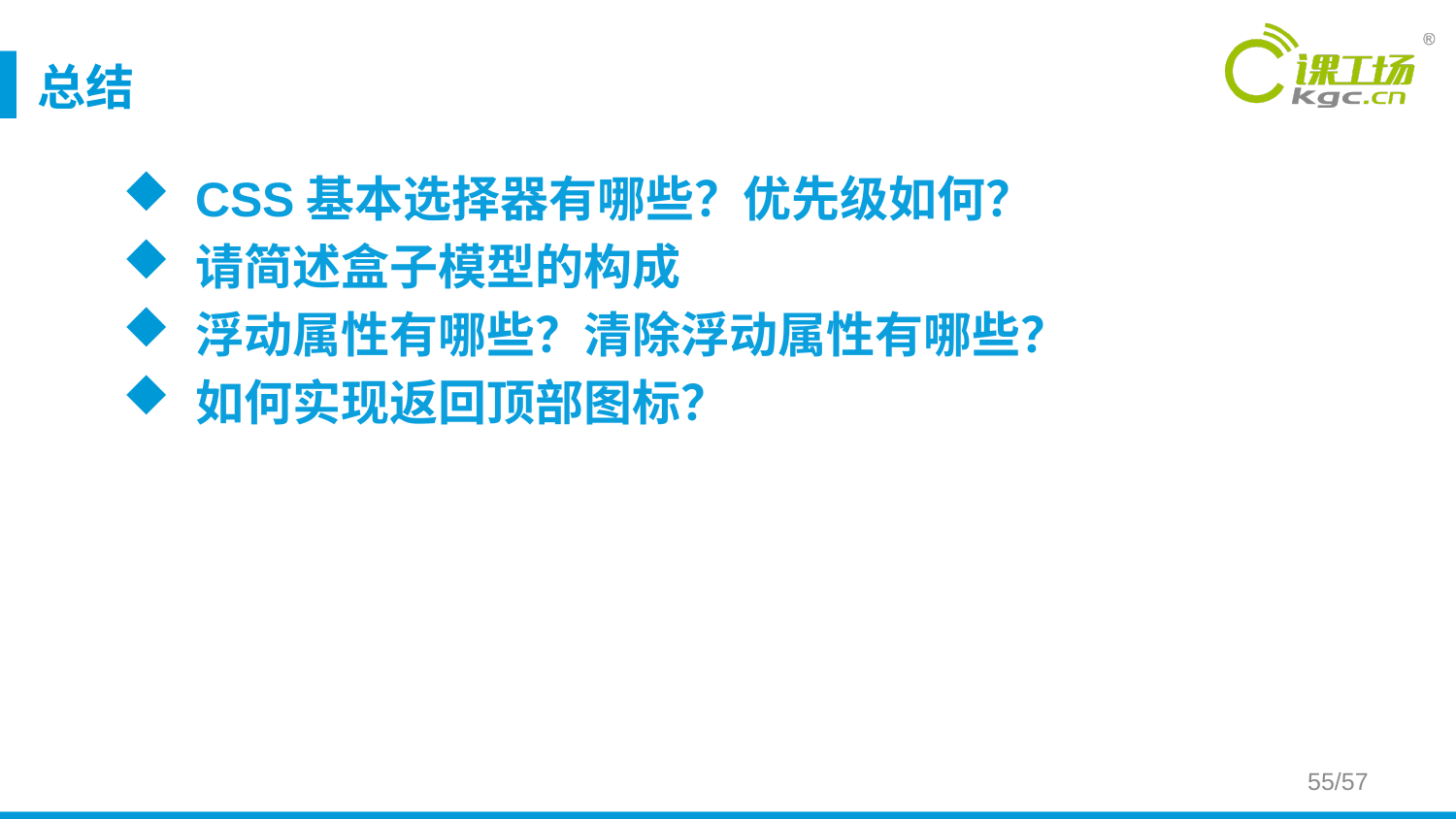

# 总结
CSS基本选择器有哪些？优先级如何？
请简述盒子模型的构成
浮动属性有哪些？清除浮动属性有哪些？
如何实现返回顶部图标？

55/57